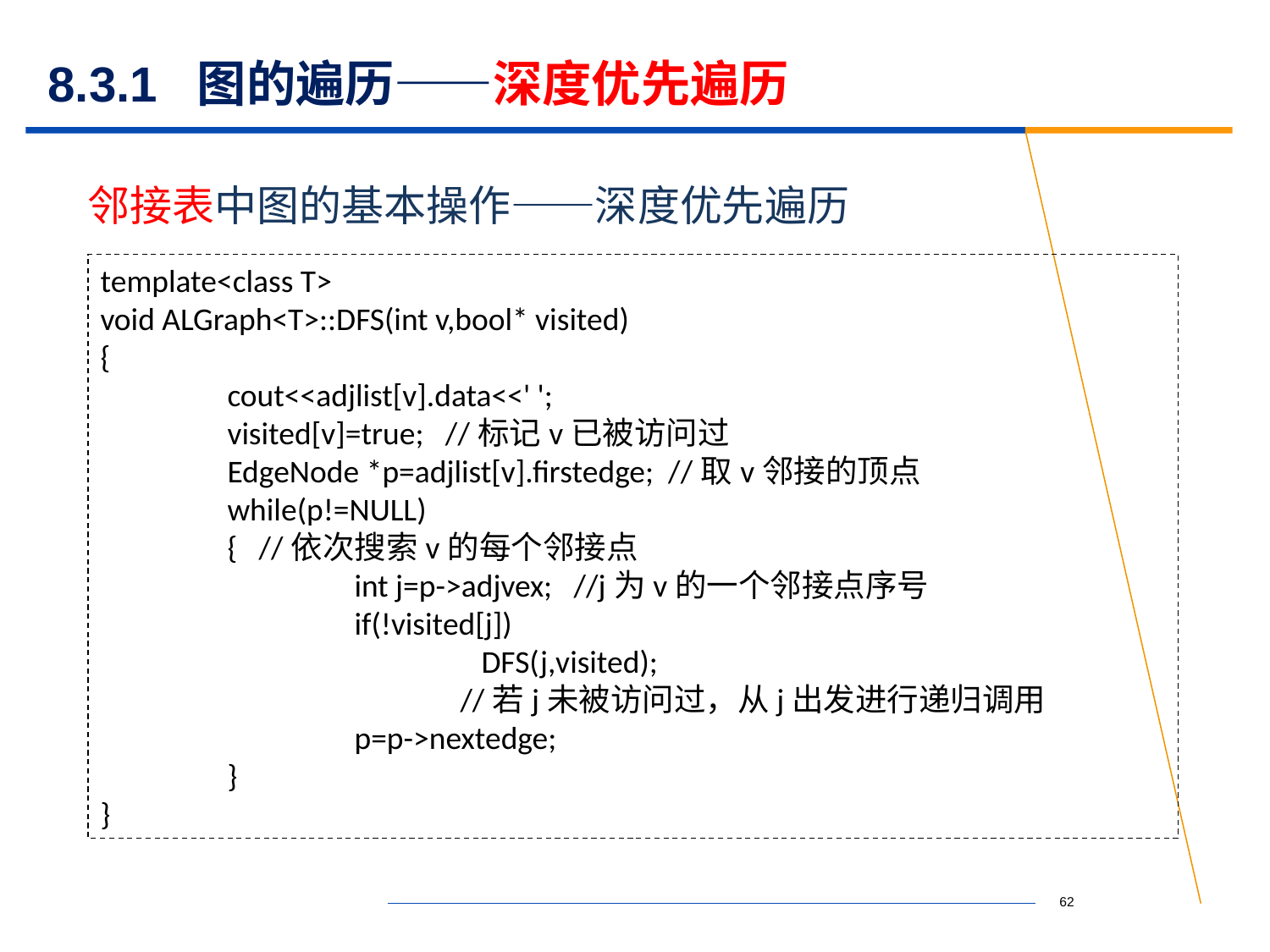

# 8.3.1  图的遍历——深度优先遍历
邻接表中图的基本操作——深度优先遍历
template<class T>
void ALGraph<T>::DFS(int v,bool* visited)
{
	cout<<adjlist[v].data<<' ';
	visited[v]=true;   //标记v已被访问过
	EdgeNode *p=adjlist[v].firstedge;  //取v邻接的顶点
	while(p!=NULL)
	{   //依次搜索v的每个邻接点
		int j=p->adjvex;   //j为v的一个邻接点序号
		if(!visited[j])
			DFS(j,visited);
                                                  //若j未被访问过，从j出发进行递归调用
		p=p->nextedge;
	}
}